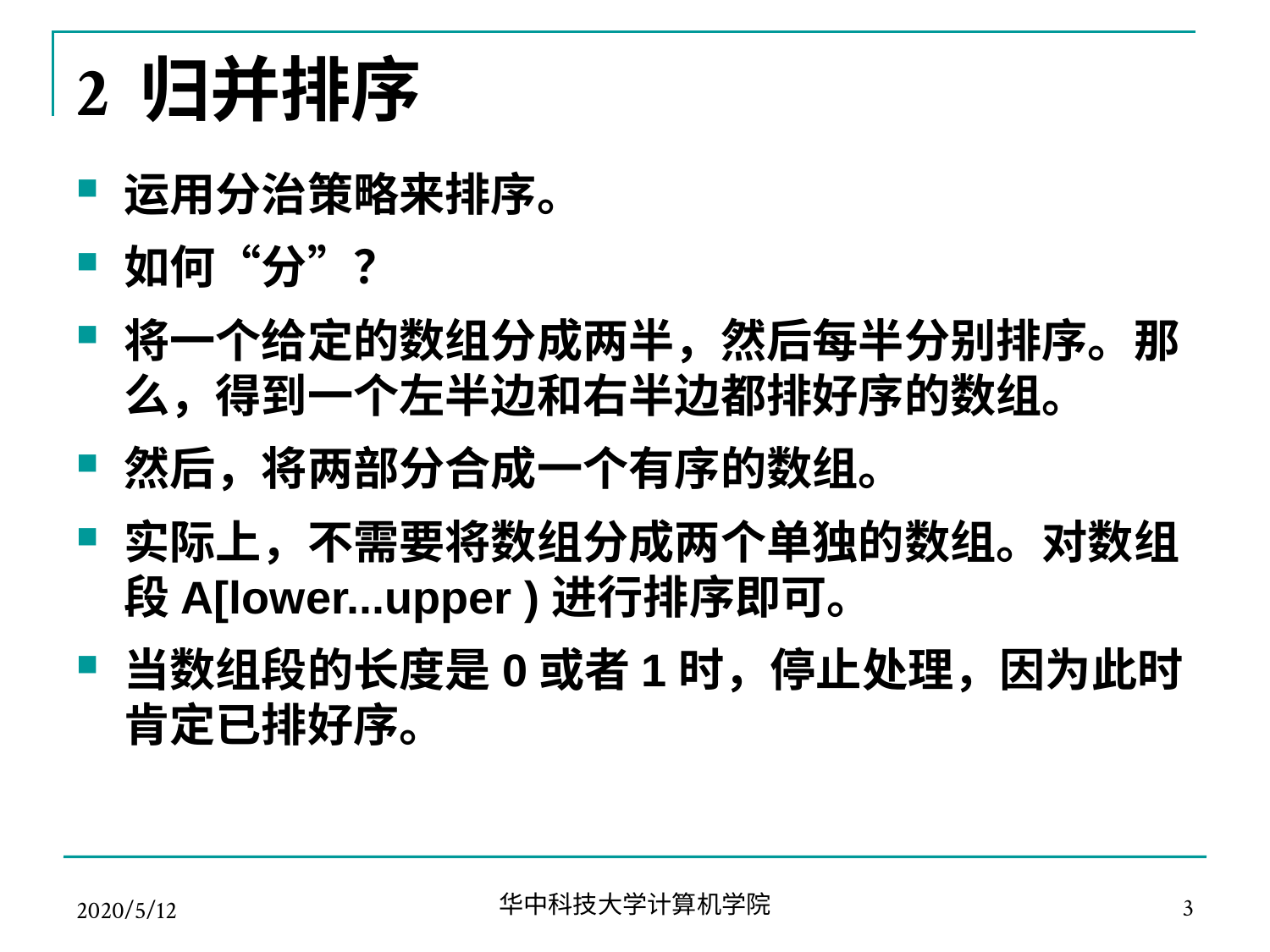

# 2 归并排序
运用分治策略来排序。
如何“分”？
将一个给定的数组分成两半，然后每半分别排序。那么，得到一个左半边和右半边都排好序的数组。
然后，将两部分合成一个有序的数组。
实际上，不需要将数组分成两个单独的数组。对数组段A[lower...upper )进行排序即可。
当数组段的长度是0或者1时，停止处理，因为此时肯定已排好序。
2020/5/12
3
华中科技大学计算机学院